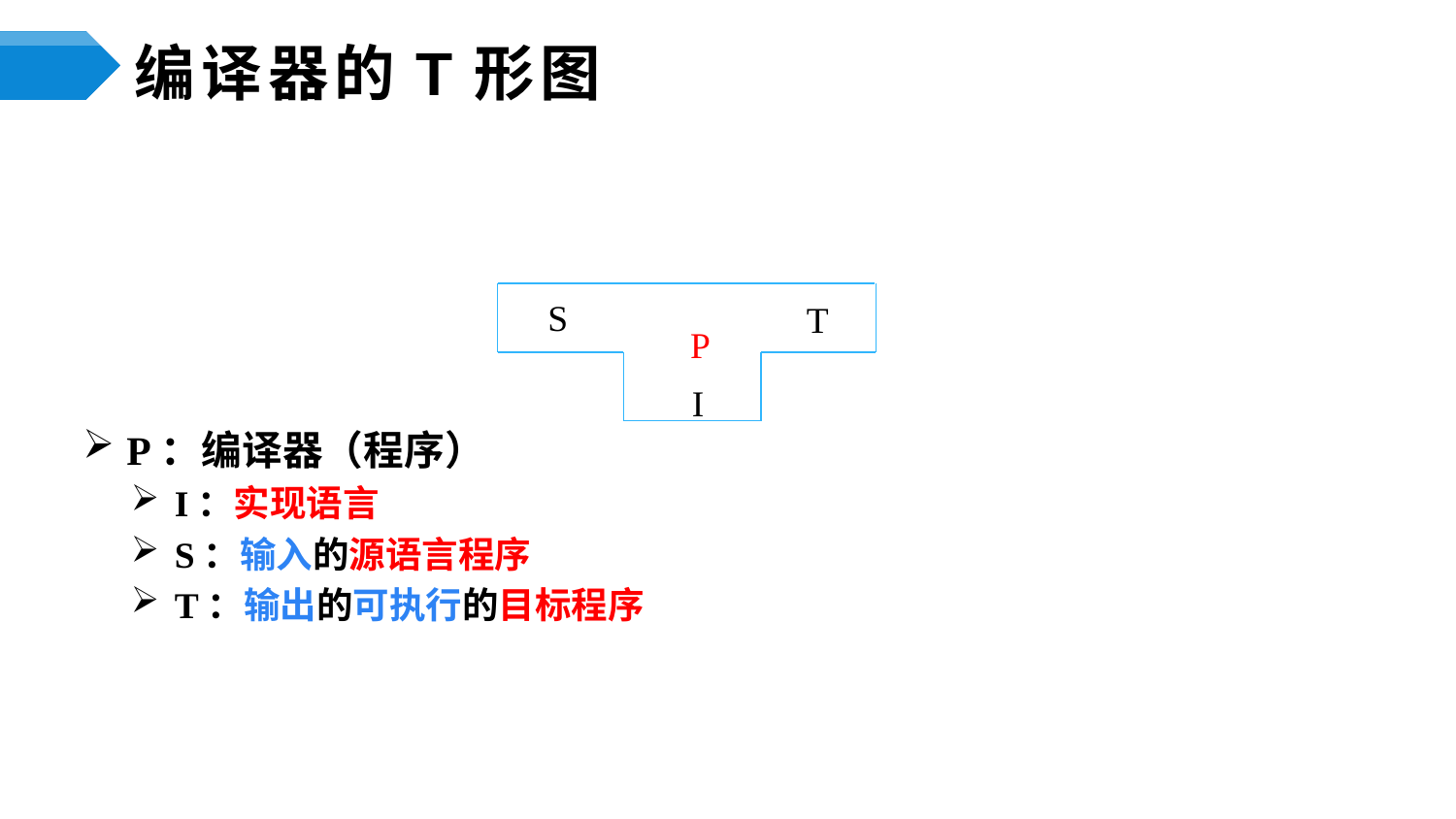

# 编译器的T形图

P：编译器（程序）
I：实现语言
S：输入的源语言程序
T：输出的可执行的目标程序
S
T
I
P